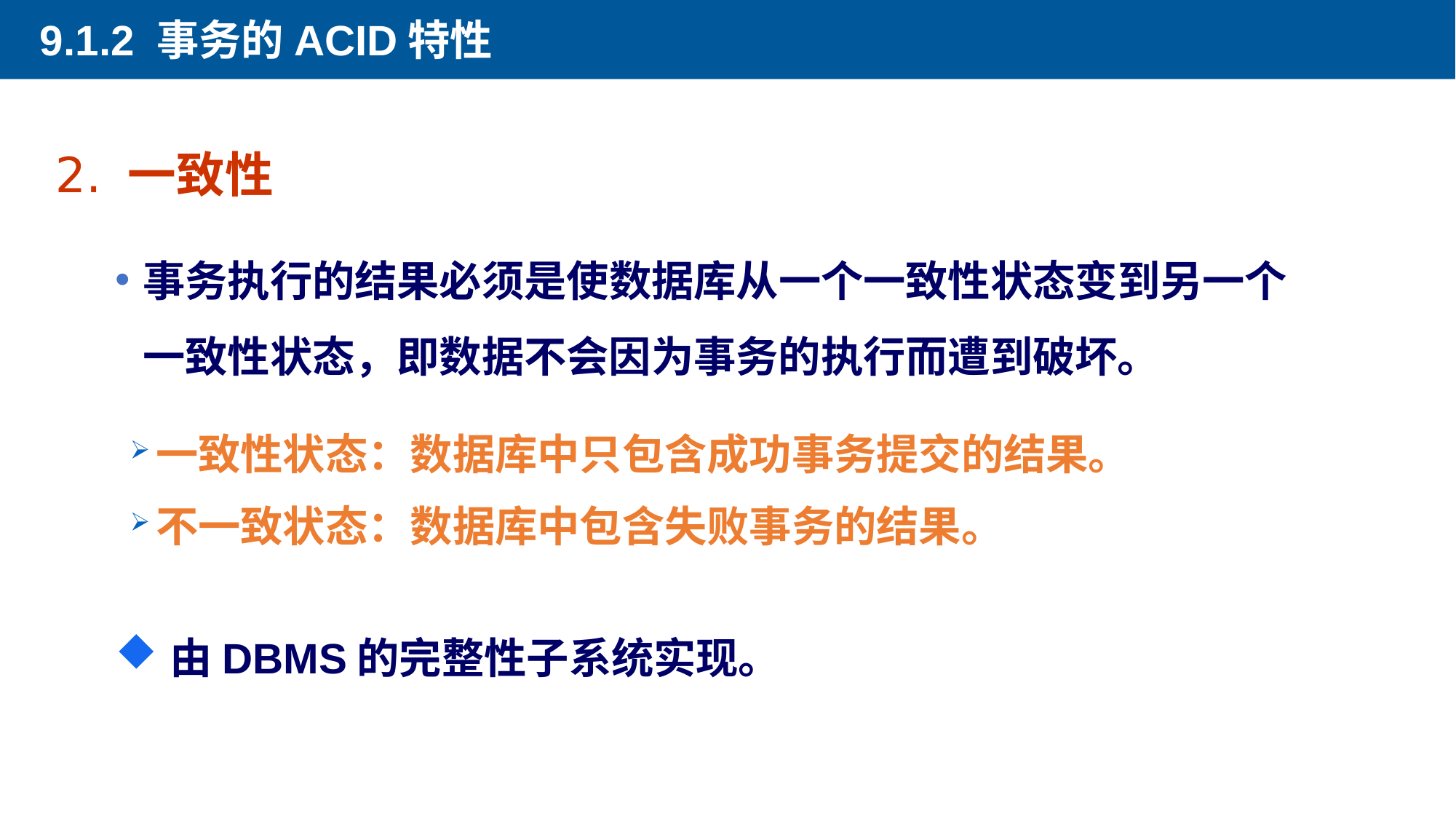

9.1.2 事务的ACID特性
2. 一致性
事务执行的结果必须是使数据库从一个一致性状态变到另一个一致性状态，即数据不会因为事务的执行而遭到破坏。
一致性状态：数据库中只包含成功事务提交的结果。
不一致状态：数据库中包含失败事务的结果。
由DBMS的完整性子系统实现。